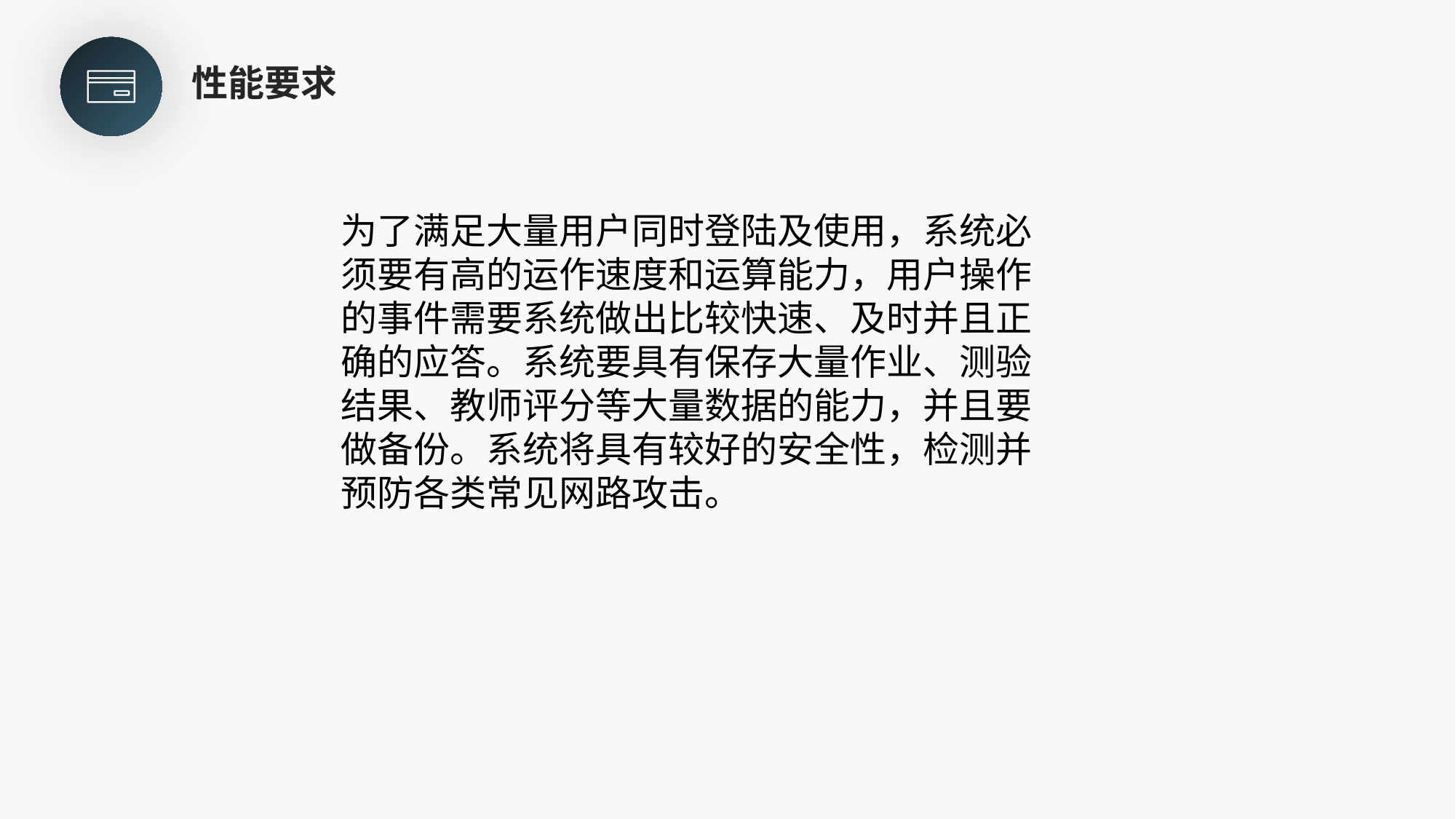

性能要求
为了满足大量用户同时登陆及使用，系统必须要有高的运作速度和运算能力，用户操作的事件需要系统做出比较快速、及时并且正确的应答。系统要具有保存大量作业、测验结果、教师评分等大量数据的能力，并且要做备份。系统将具有较好的安全性，检测并预防各类常见网路攻击。